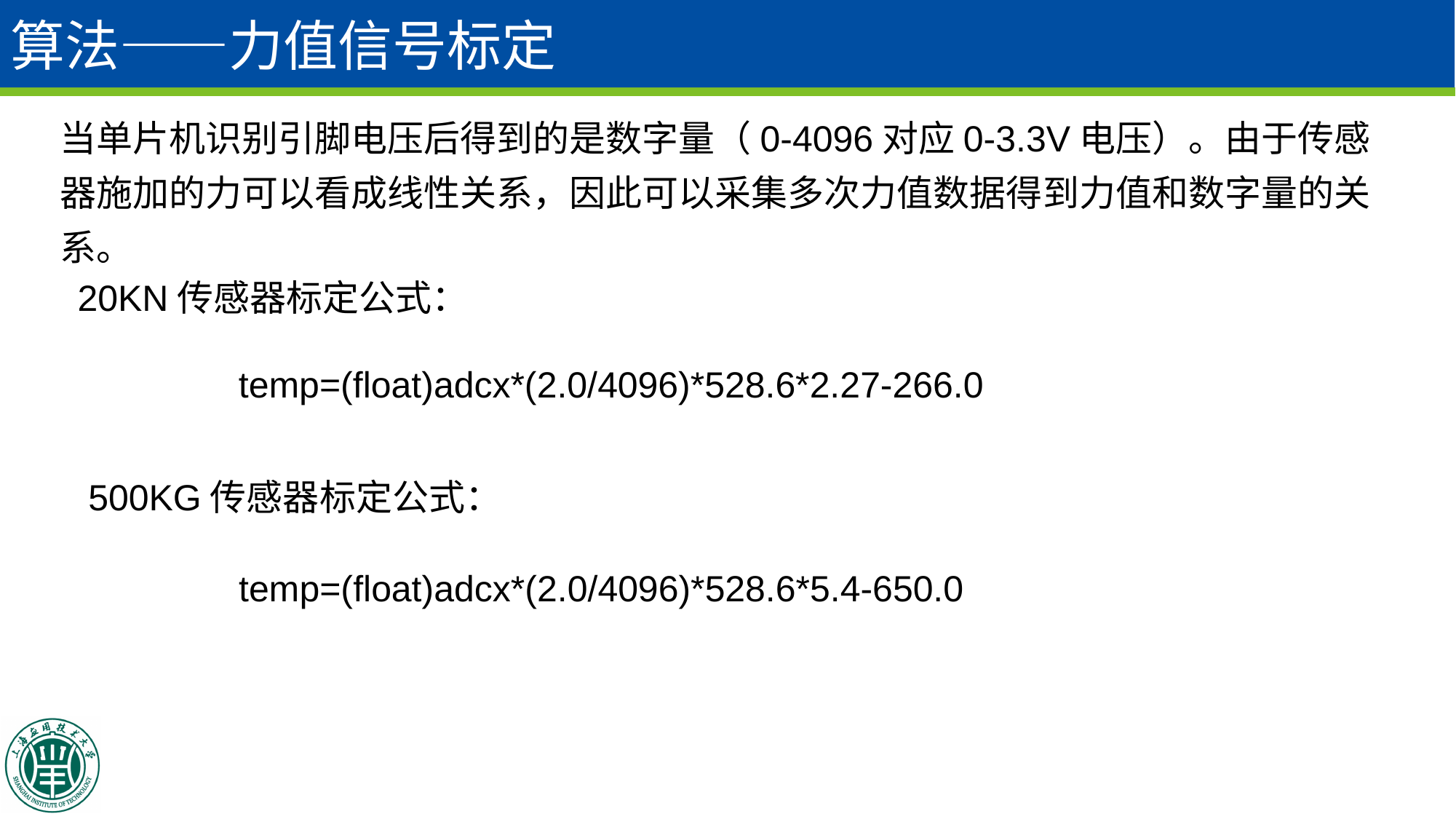

# 算法——力值信号标定
8
当单片机识别引脚电压后得到的是数字量（0-4096对应0-3.3V电压）。由于传感器施加的力可以看成线性关系，因此可以采集多次力值数据得到力值和数字量的关系。
20KN传感器标定公式：
temp=(float)adcx*(2.0/4096)*528.6*2.27-266.0
500KG传感器标定公式：
temp=(float)adcx*(2.0/4096)*528.6*5.4-650.0